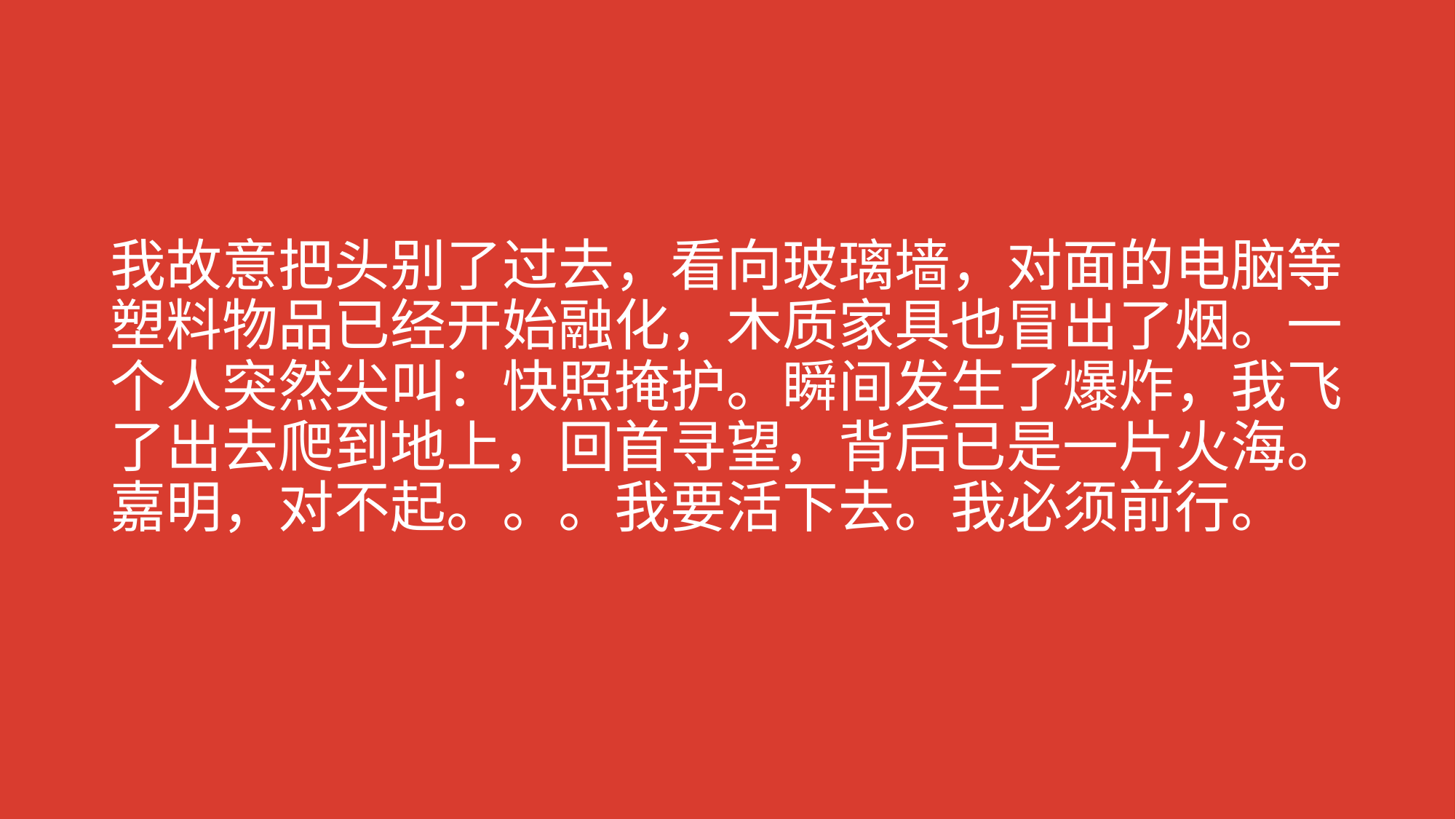

# 我故意把头别了过去，看向玻璃墙，对面的电脑等塑料物品已经开始融化，木质家具也冒出了烟。一个人突然尖叫：快照掩护。瞬间发生了爆炸，我飞了出去爬到地上，回首寻望，背后已是一片火海。嘉明，对不起。。。我要活下去。我必须前行。